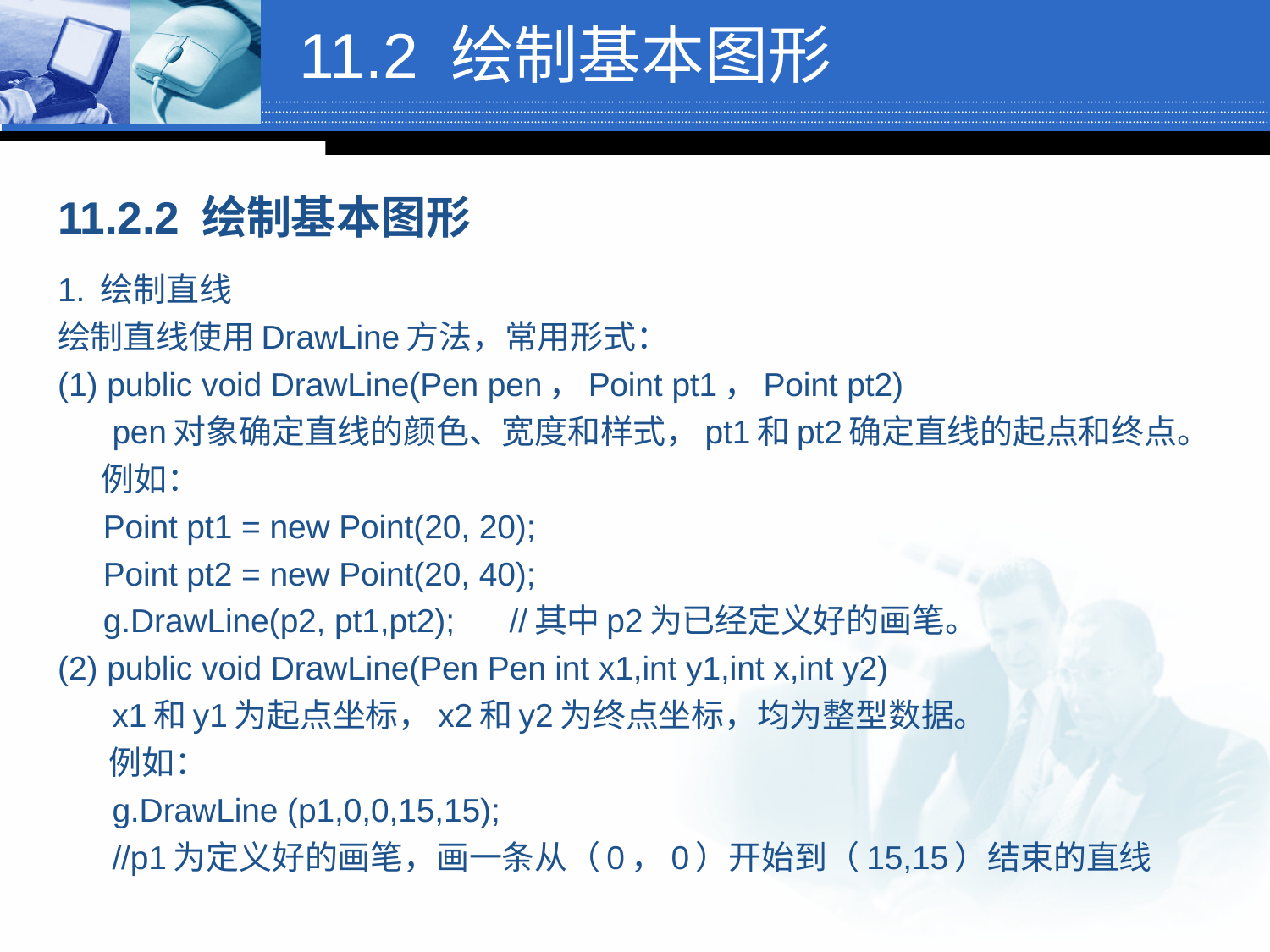

# 11.2 绘制基本图形
11.2.2 绘制基本图形
1. 绘制直线
绘制直线使用DrawLine方法，常用形式：
(1) public void DrawLine(Pen pen，Point pt1，Point pt2)
      pen对象确定直线的颜色、宽度和样式，pt1和pt2确定直线的起点和终点。
     例如：
     Point pt1 = new Point(20, 20);
     Point pt2 = new Point(20, 40);
     g.DrawLine(p2, pt1,pt2);      //其中p2为已经定义好的画笔。
(2) public void DrawLine(Pen Pen int x1,int y1,int x,int y2)
      x1和y1为起点坐标，x2和y2为终点坐标，均为整型数据。
      例如：
      g.DrawLine (p1,0,0,15,15);
      //p1为定义好的画笔，画一条从（0，0）开始到（15,15）结束的直线